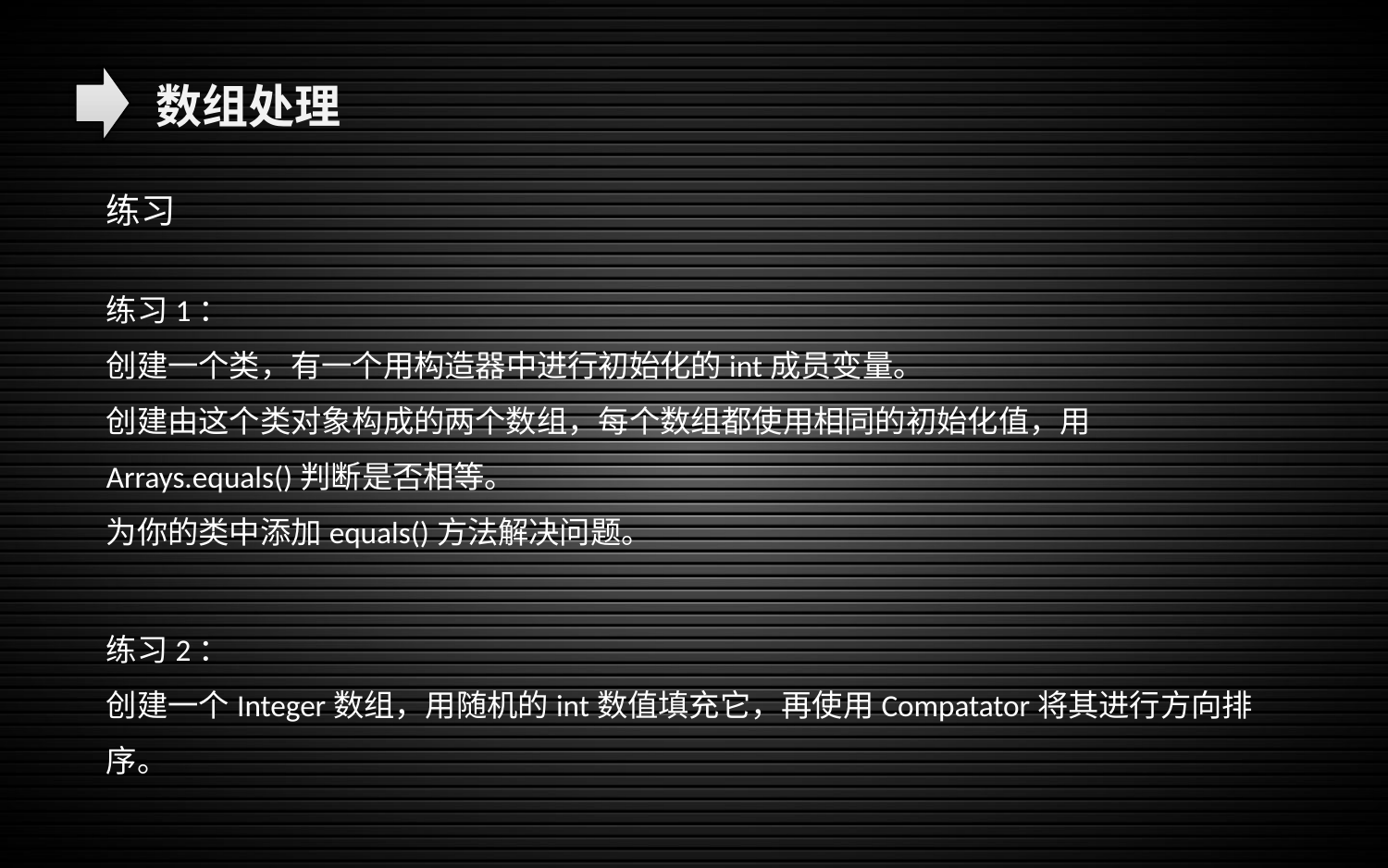

数组处理
练习

练习1：
创建一个类，有一个用构造器中进行初始化的int成员变量。
创建由这个类对象构成的两个数组，每个数组都使用相同的初始化值，用Arrays.equals()判断是否相等。
为你的类中添加equals()方法解决问题。

练习2：
创建一个Integer数组，用随机的int数值填充它，再使用Compatator将其进行方向排序。